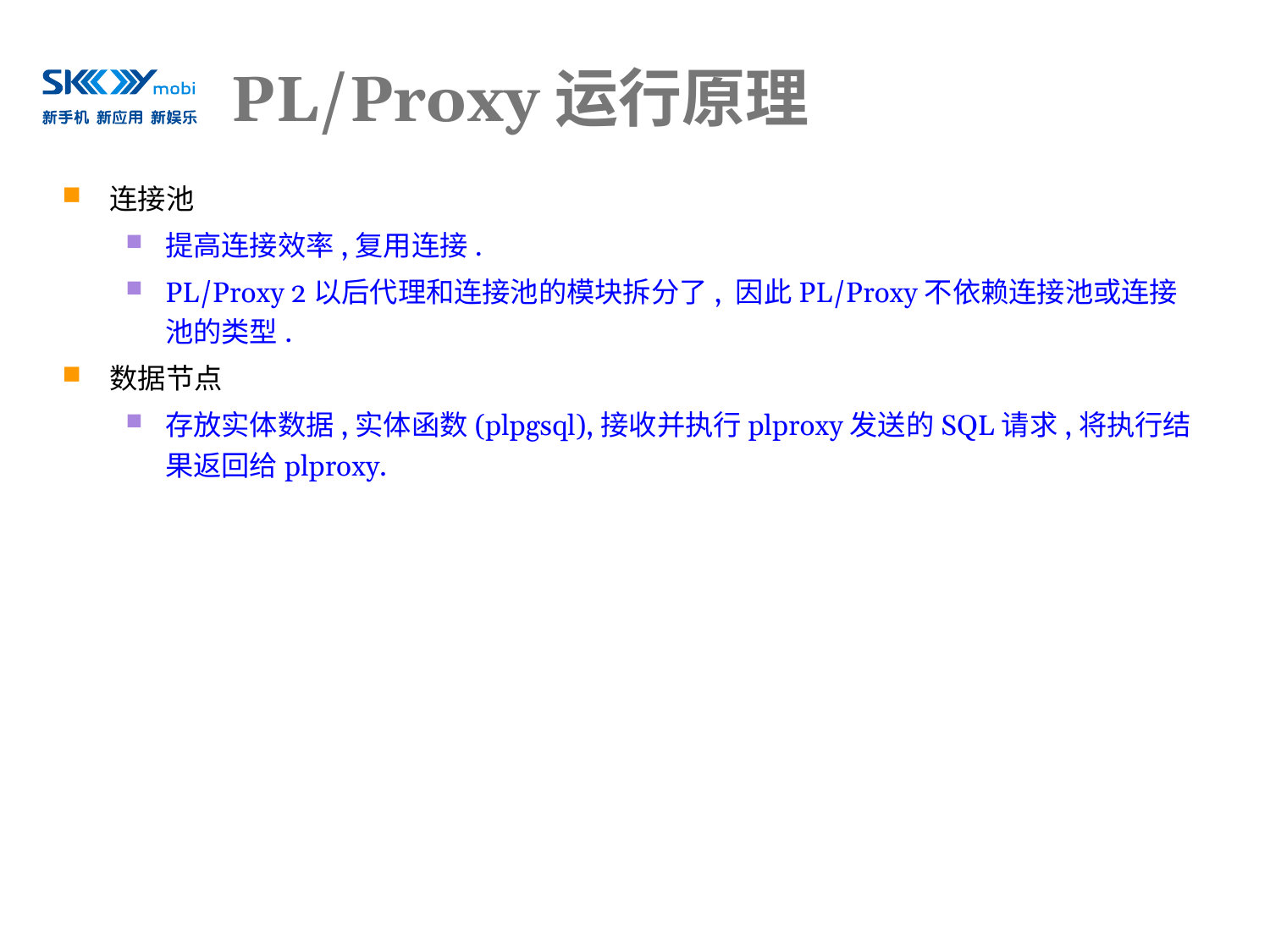

# PL/Proxy运行原理
连接池
提高连接效率,复用连接.
PL/Proxy 2以后代理和连接池的模块拆分了, 因此PL/Proxy不依赖连接池或连接池的类型.
数据节点
存放实体数据,实体函数(plpgsql),接收并执行plproxy发送的SQL请求,将执行结果返回给plproxy.